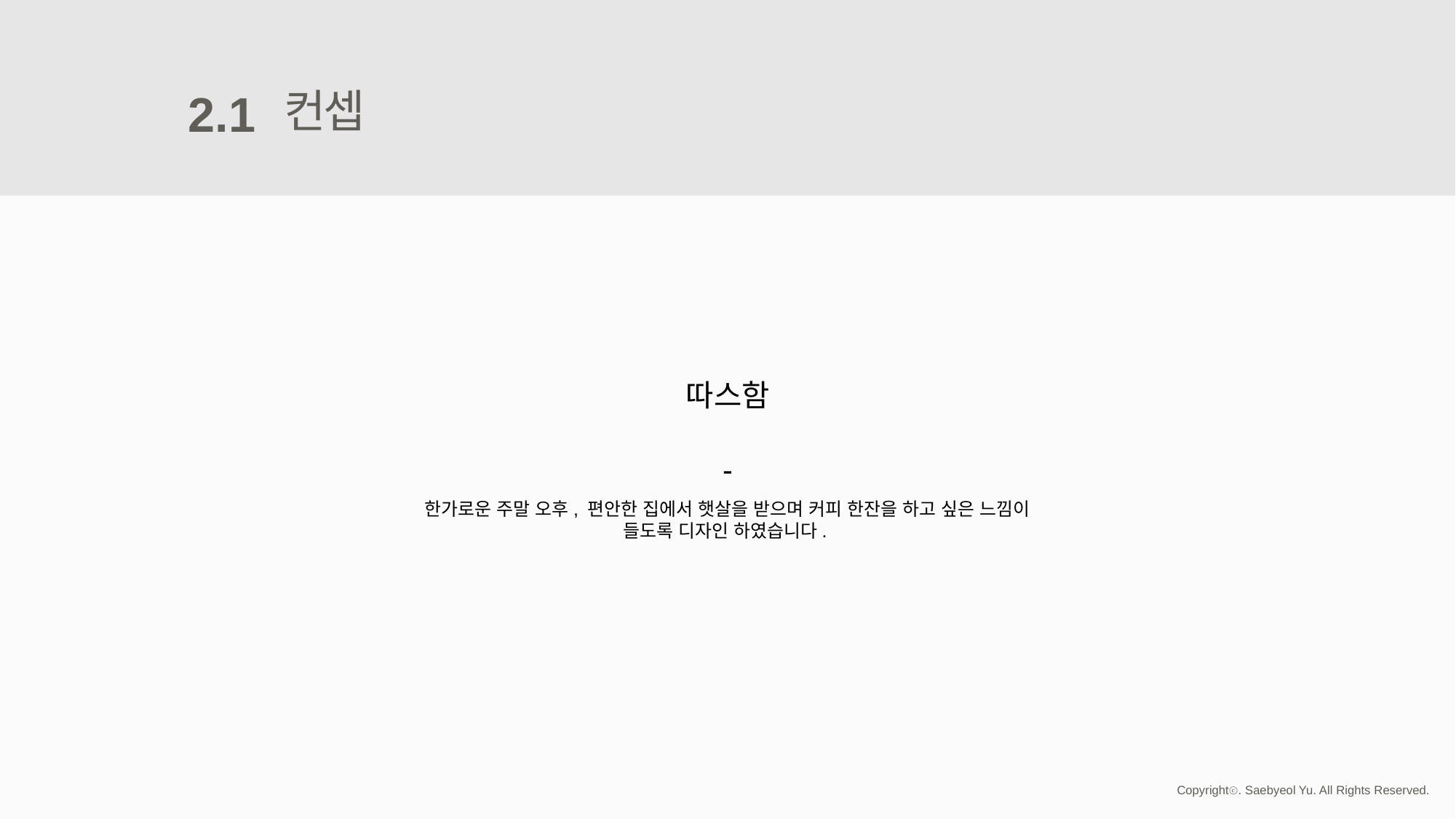

컨셉
2.1
따스함

-
한가로운 주말 오후, 편안한 집에서 햇살을 받으며 커피 한잔을 하고 싶은 느낌이 들도록 디자인 하였습니다.